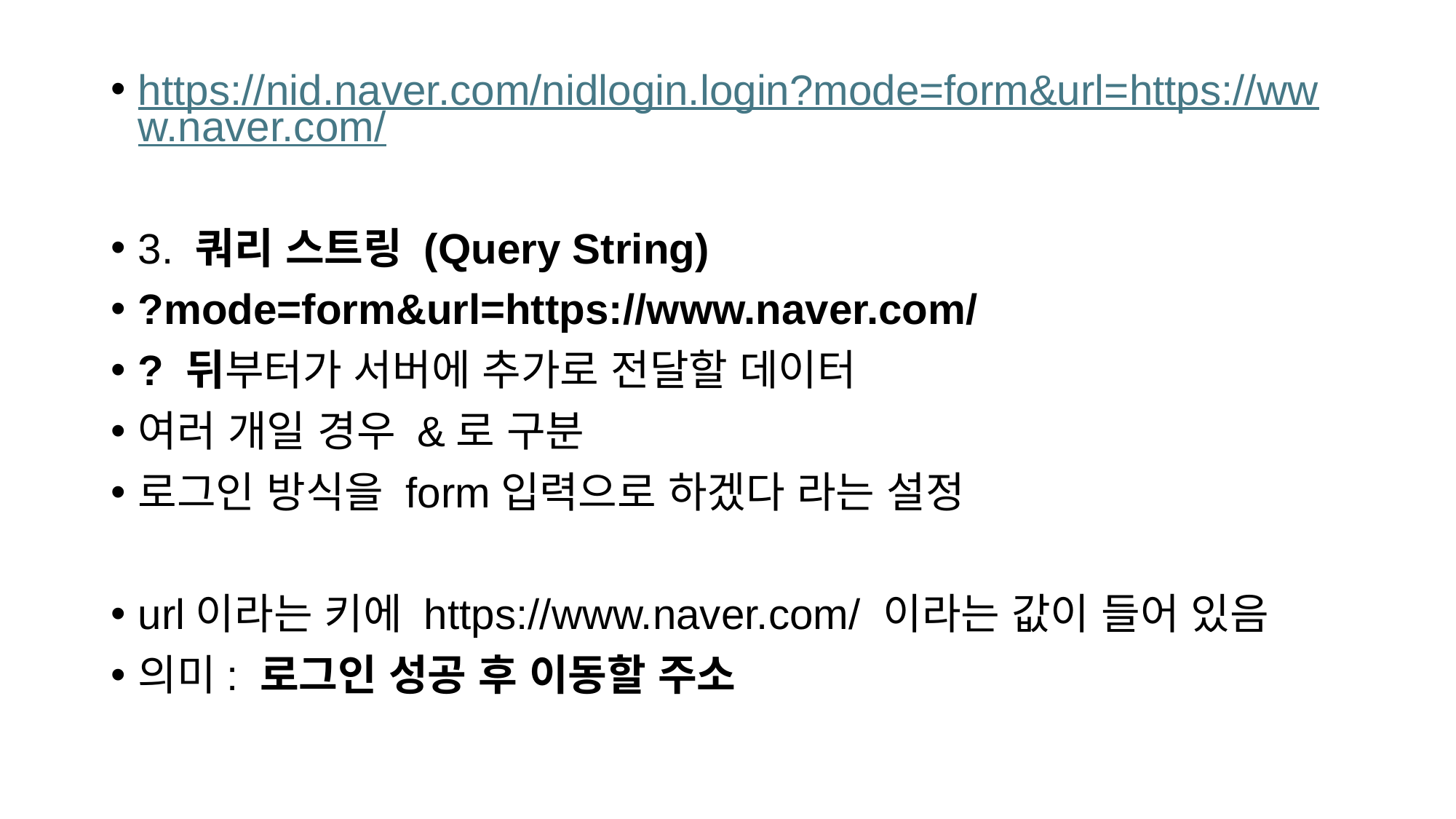

https://nid.naver.com/nidlogin.login?mode=form&url=https://www.naver.com/

3. 쿼리 스트링 (Query String)
?mode=form&url=https://www.naver.com/
? 뒤부터가 서버에 추가로 전달할 데이터
여러 개일 경우 &로 구분
로그인 방식을 form입력으로 하겠다 라는 설정

url이라는 키에 https://www.naver.com/ 이라는 값이 들어 있음
의미: 로그인 성공 후 이동할 주소